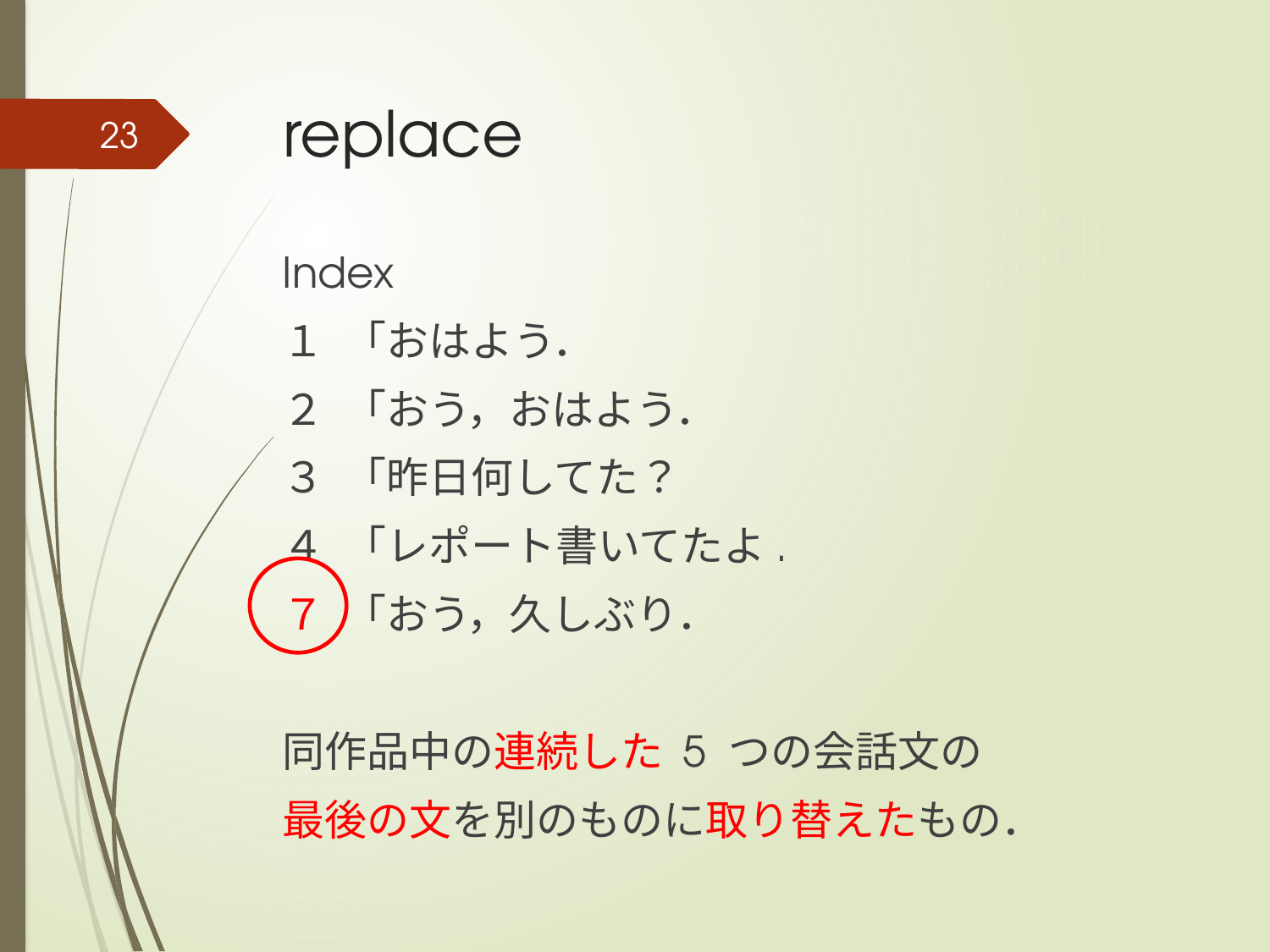

# replace
23
Index
１  「おはよう．
２  「おう，おはよう．
３  「昨日何してた？
４  「レポート書いてたよ.
７  「おう，久しぶり．

同作品中の連続した 5 つの会話文の
最後の文を別のものに取り替えたもの．